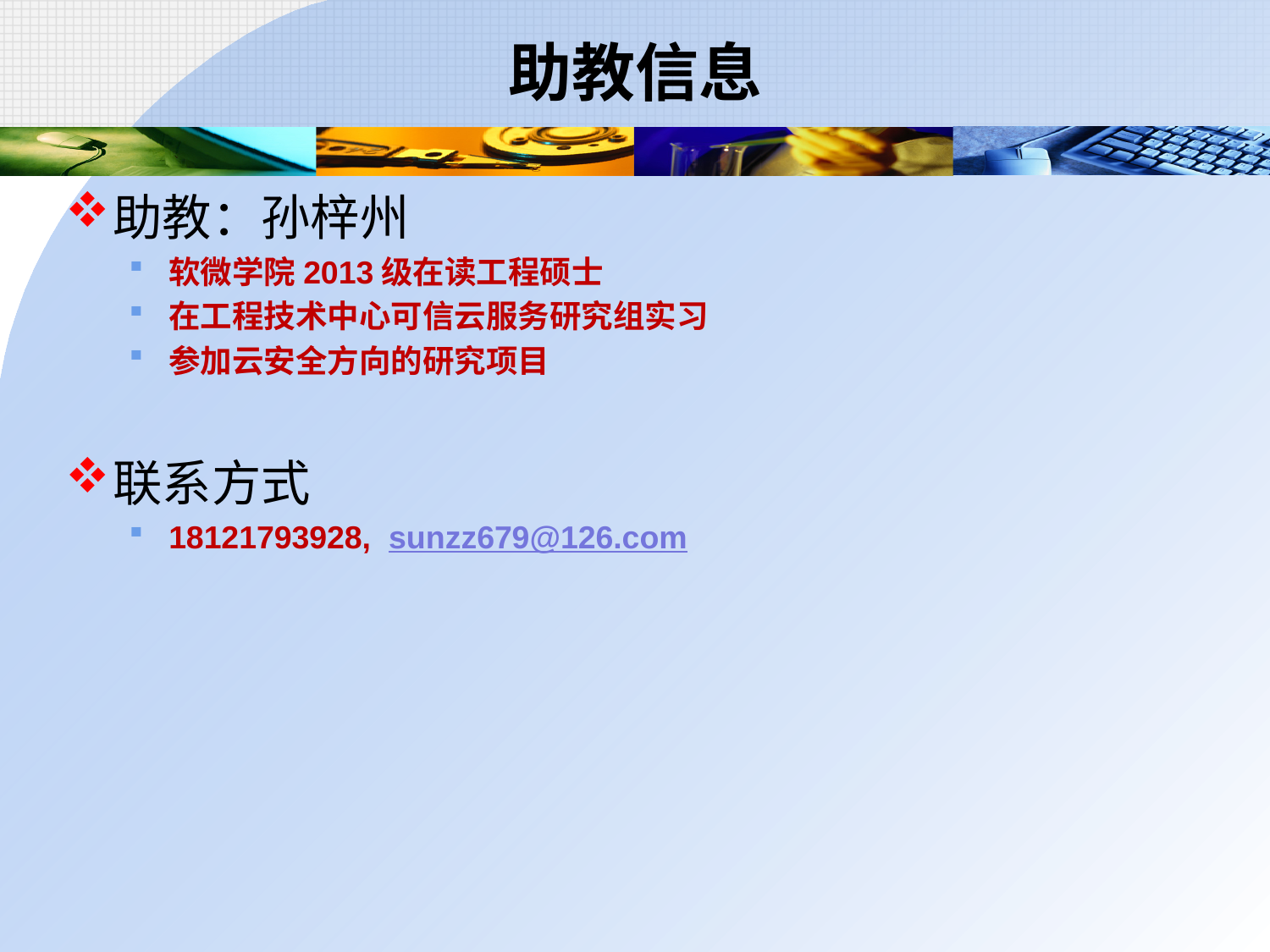

# 助教信息
助教：孙梓州
软微学院2013级在读工程硕士
在工程技术中心可信云服务研究组实习
参加云安全方向的研究项目

联系方式
18121793928,  sunzz679@126.com